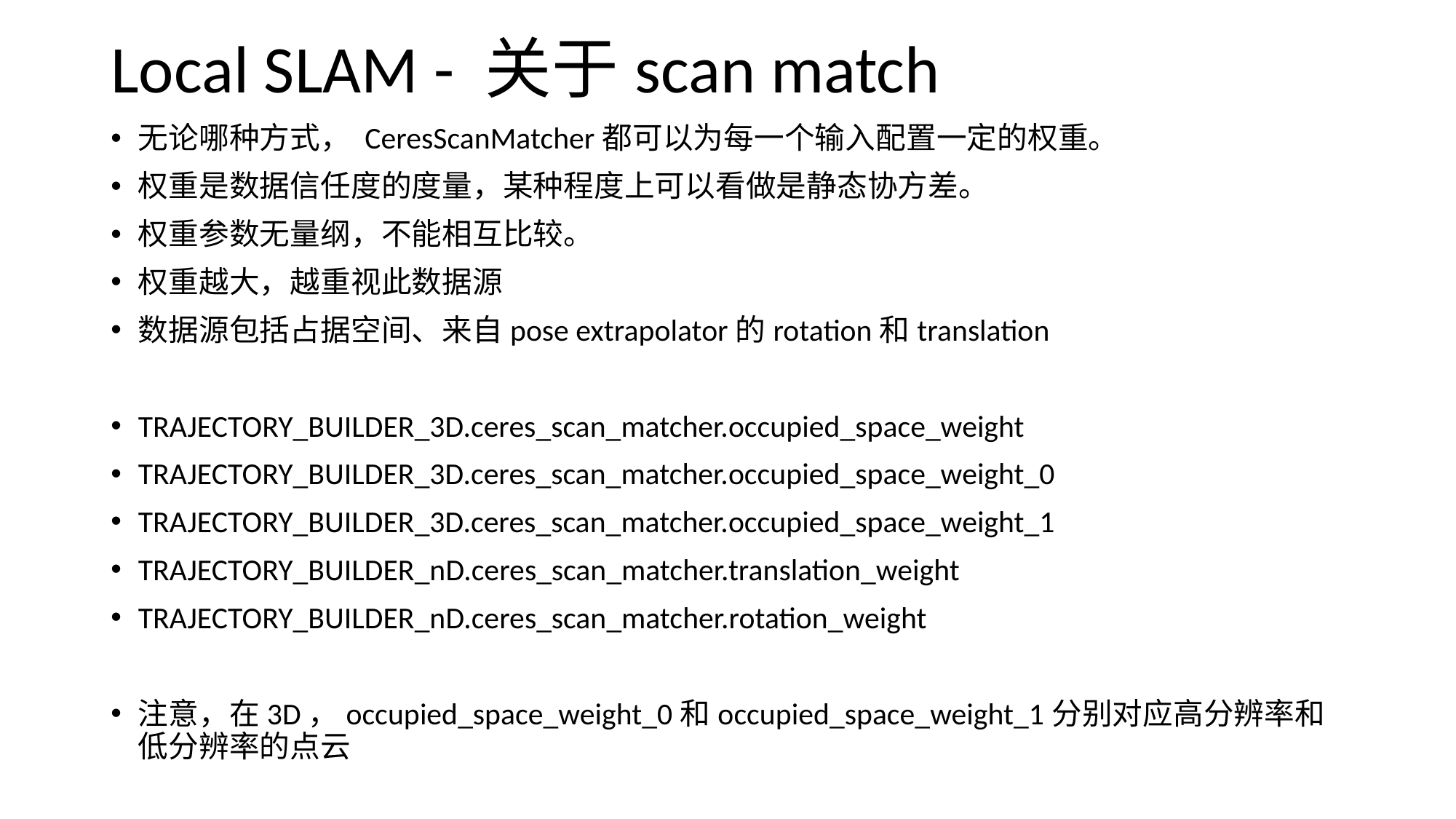

# Local SLAM - 关于scan match
无论哪种方式， CeresScanMatcher都可以为每一个输入配置一定的权重。
权重是数据信任度的度量，某种程度上可以看做是静态协方差。
权重参数无量纲，不能相互比较。
权重越大，越重视此数据源
数据源包括占据空间、来自pose extrapolator的rotation和translation

TRAJECTORY_BUILDER_3D.ceres_scan_matcher.occupied_space_weight
TRAJECTORY_BUILDER_3D.ceres_scan_matcher.occupied_space_weight_0
TRAJECTORY_BUILDER_3D.ceres_scan_matcher.occupied_space_weight_1
TRAJECTORY_BUILDER_nD.ceres_scan_matcher.translation_weight
TRAJECTORY_BUILDER_nD.ceres_scan_matcher.rotation_weight

注意，在3D，occupied_space_weight_0和occupied_space_weight_1分别对应高分辨率和低分辨率的点云